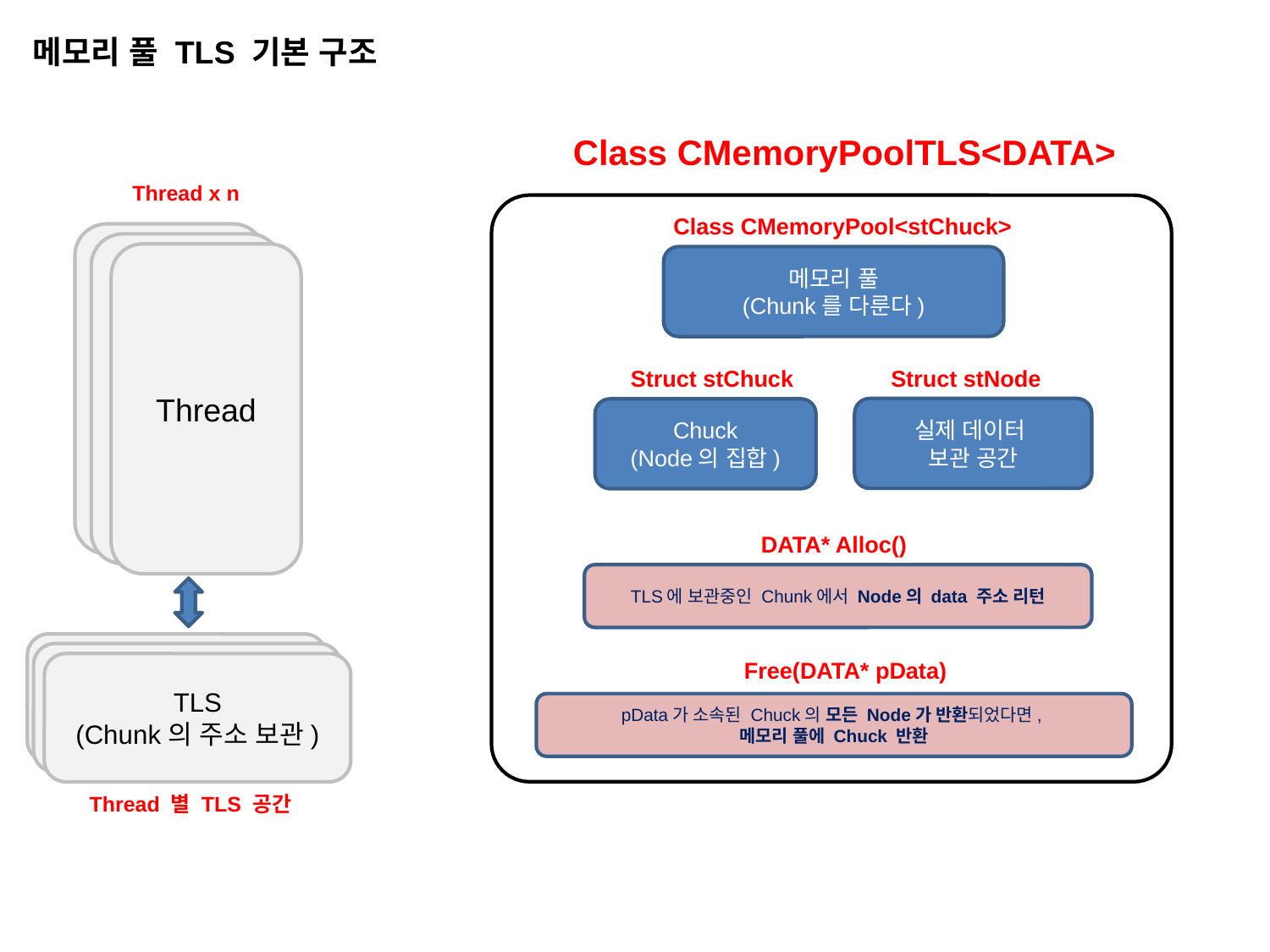

메모리 풀 TLS 기본 구조
Class CMemoryPoolTLS<DATA>
Thread x n

Class CMemoryPool<stChuck>
Thread
Thread
Thread
메모리 풀
(Chunk를 다룬다)
Struct stNode
Struct stChuck
실제 데이터
보관 공간
Chuck
(Node의 집합)
DATA* Alloc()
TLS에 보관중인 Chunk에서 Node의 data 주소 리턴

동적 TLS 공간
동적 TLS 공간
Free(DATA* pData)
TLS
(Chunk의 주소 보관)
pData가 소속된 Chuck의 모든 Node가 반환되었다면,
메모리 풀에 Chuck 반환
Thread 별 TLS 공간